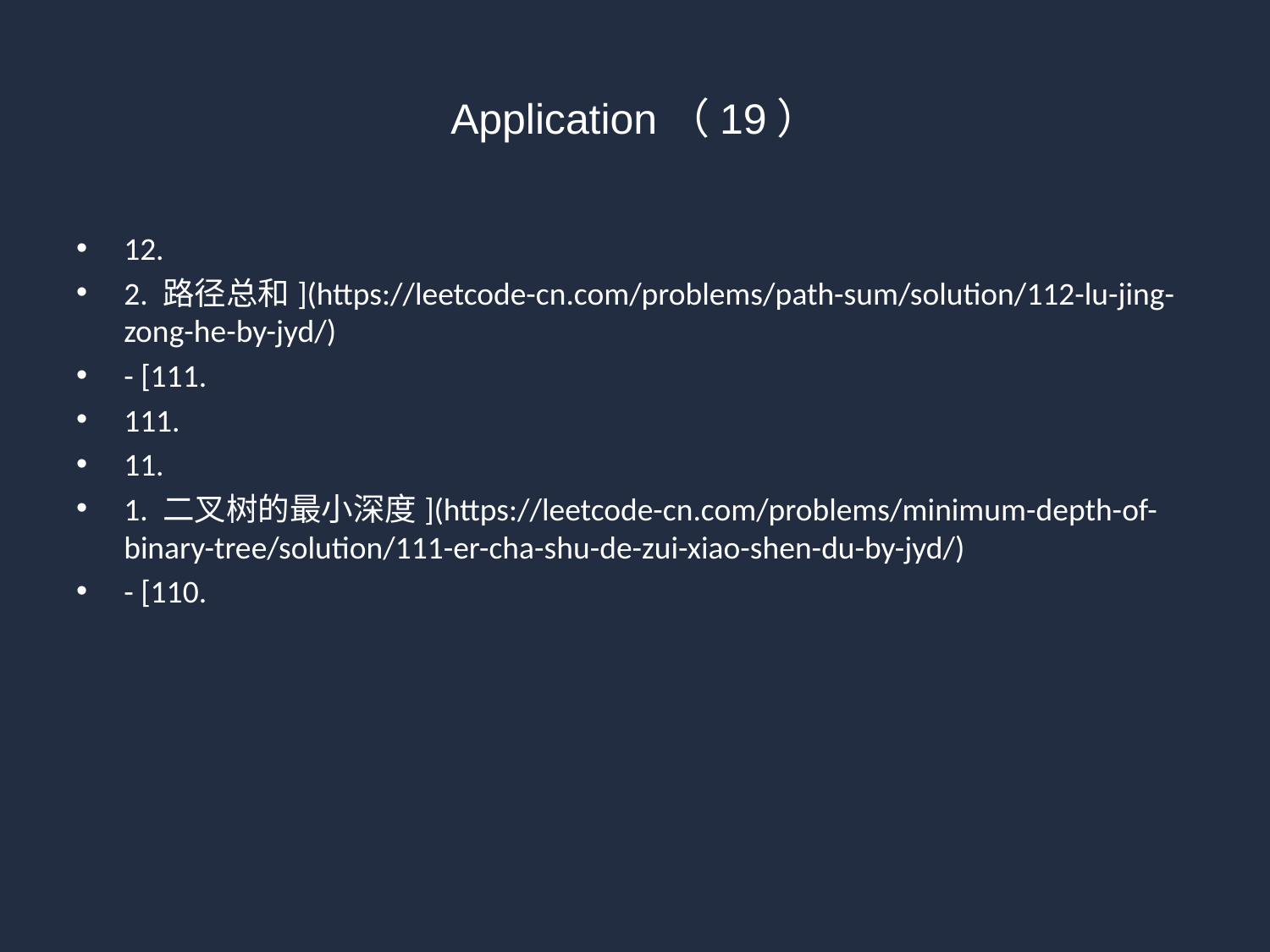

# Application（19）
12.
2. 路径总和](https://leetcode-cn.com/problems/path-sum/solution/112-lu-jing-zong-he-by-jyd/)
- [111.
111.
11.
1. 二叉树的最小深度](https://leetcode-cn.com/problems/minimum-depth-of-binary-tree/solution/111-er-cha-shu-de-zui-xiao-shen-du-by-jyd/)
- [110.